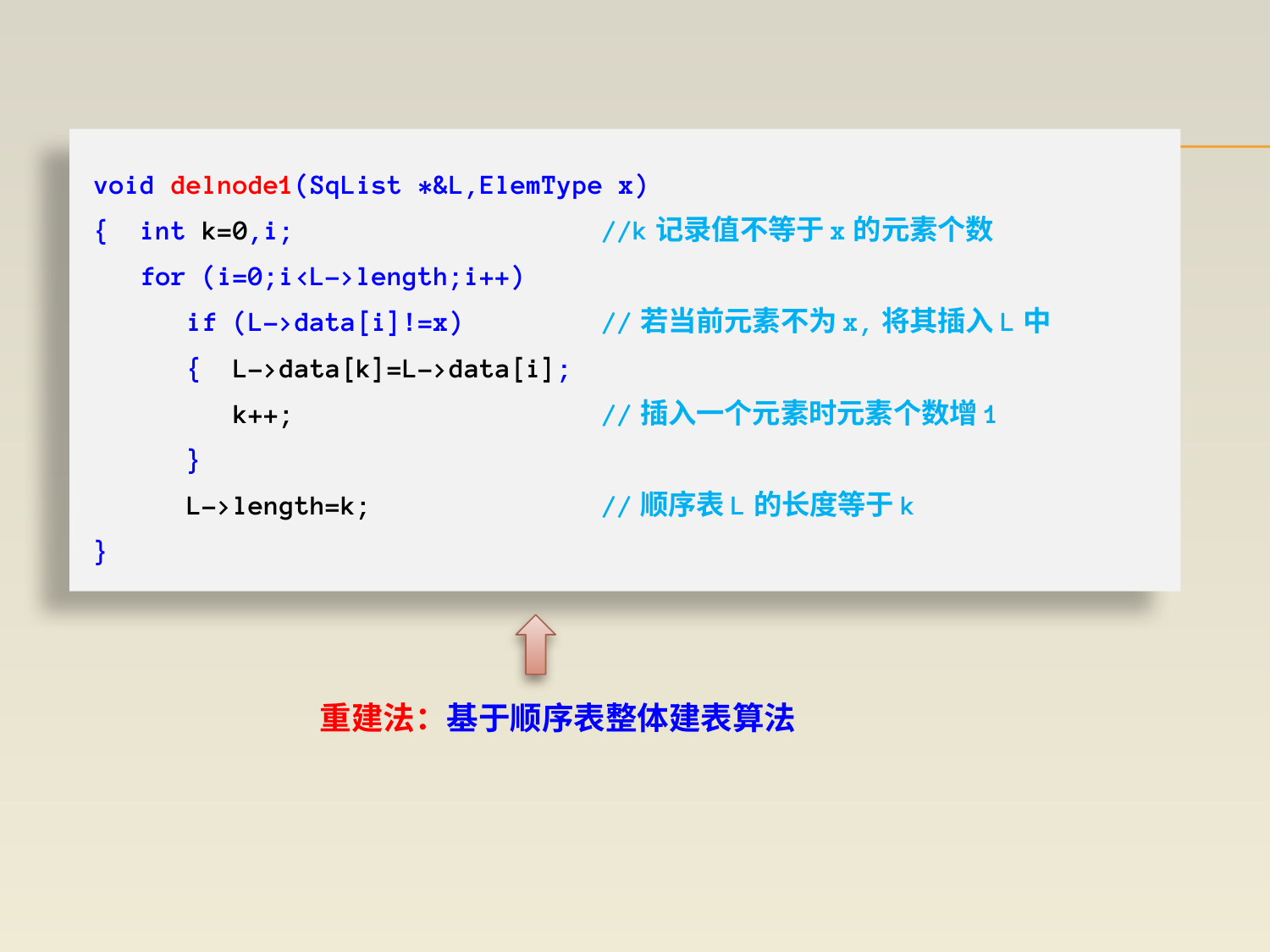

void delnode1(SqList *&L,ElemType x)
{  int k=0,i;			//k记录值不等于x的元素个数
   for (i=0;i<L->length;i++)
      if (L->data[i]!=x)		//若当前元素不为x,将其插入L中
      {  L->data[k]=L->data[i];
         k++;			//插入一个元素时元素个数增1
      }
      L->length=k;		//顺序表L的长度等于k
}

重建法：基于顺序表整体建表算法